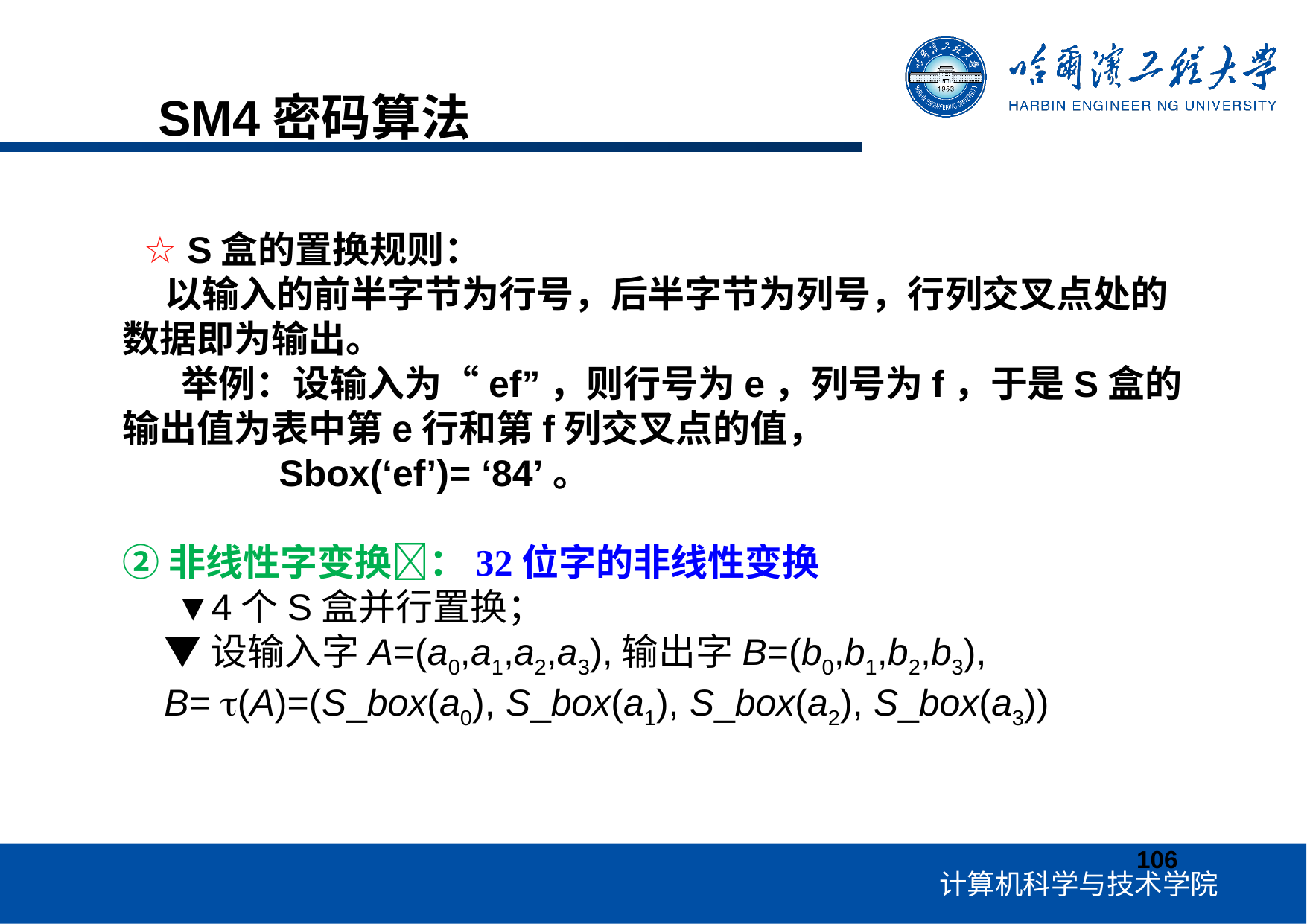

SM4密码算法
  ☆ S盒的置换规则：
    以输入的前半字节为行号，后半字节为列号，行列交叉点处的数据即为输出。
      举例：设输入为“ef”，则行号为e，列号为f，于是S盒的输出值为表中第e行和第f列交叉点的值，
               Sbox(‘ef’)= ‘84’。

②非线性字变换τ：32位字的非线性变换
     ▼4个S盒并行置换；
     ▼设输入字A=(a0,a1,a2,a3),输出字B=(b0,b1,b2,b3),
    B= τ(A)=(S_box(a0), S_box(a1), S_box(a2), S_box(a3))

106